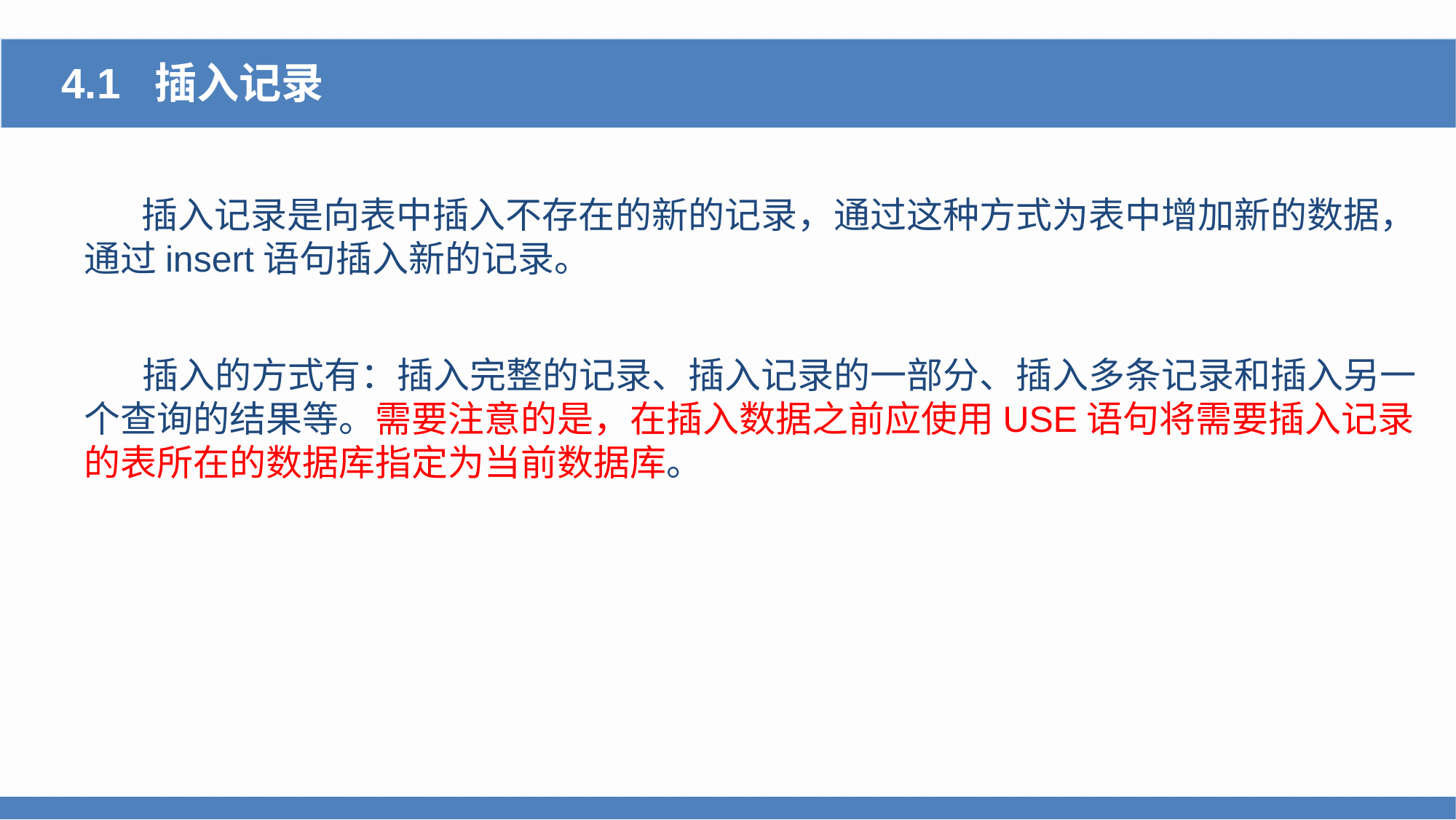

4.1  插入记录
      插入记录是向表中插入不存在的新的记录，通过这种方式为表中增加新的数据，
通过insert语句插入新的记录。
      插入的方式有：插入完整的记录、插入记录的一部分、插入多条记录和插入另一个查询的结果等。需要注意的是，在插入数据之前应使用USE语句将需要插入记录的表所在的数据库指定为当前数据库。